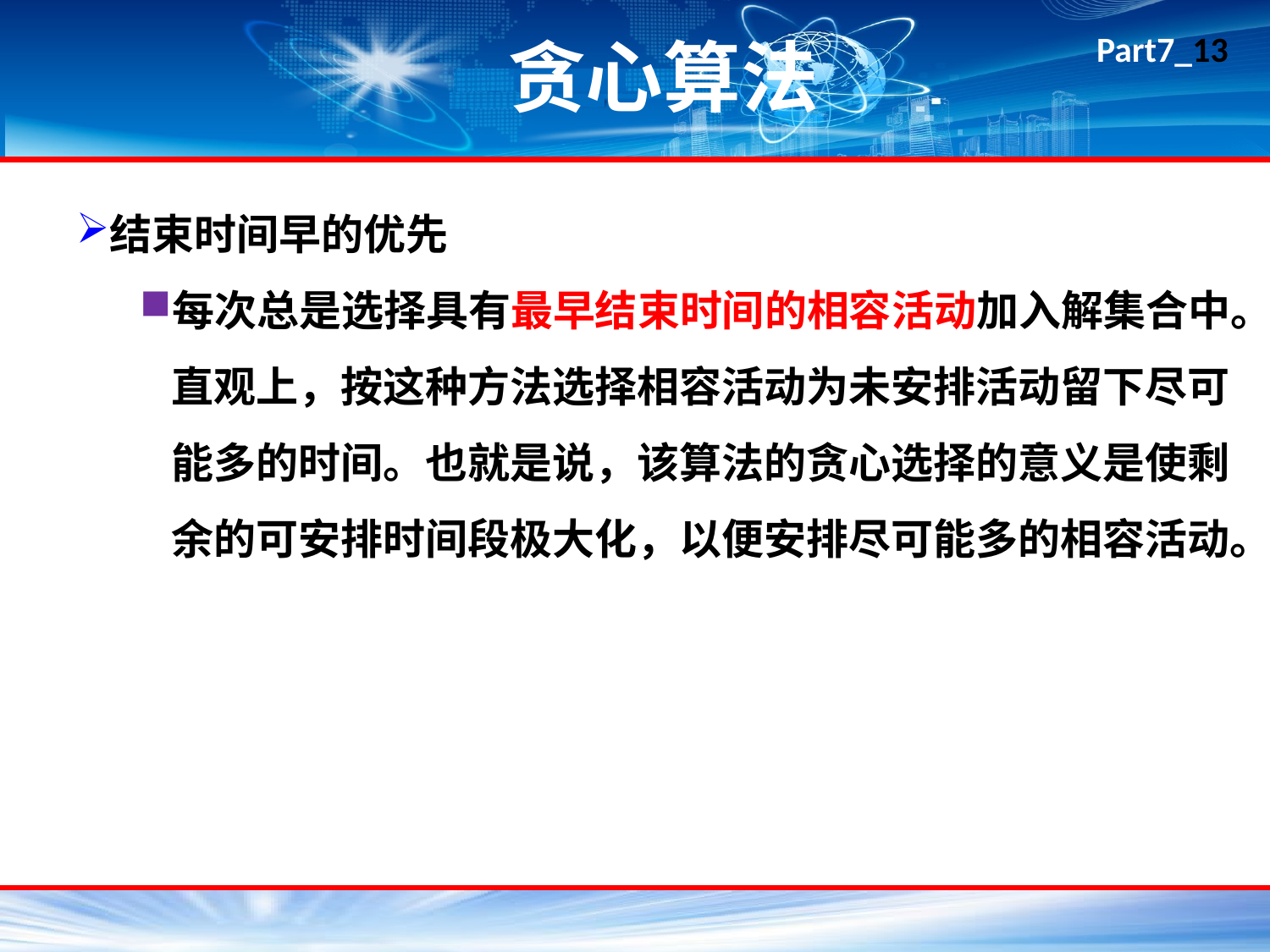

# 贪心算法
结束时间早的优先
每次总是选择具有最早结束时间的相容活动加入解集合中。直观上，按这种方法选择相容活动为未安排活动留下尽可能多的时间。也就是说，该算法的贪心选择的意义是使剩余的可安排时间段极大化，以便安排尽可能多的相容活动。